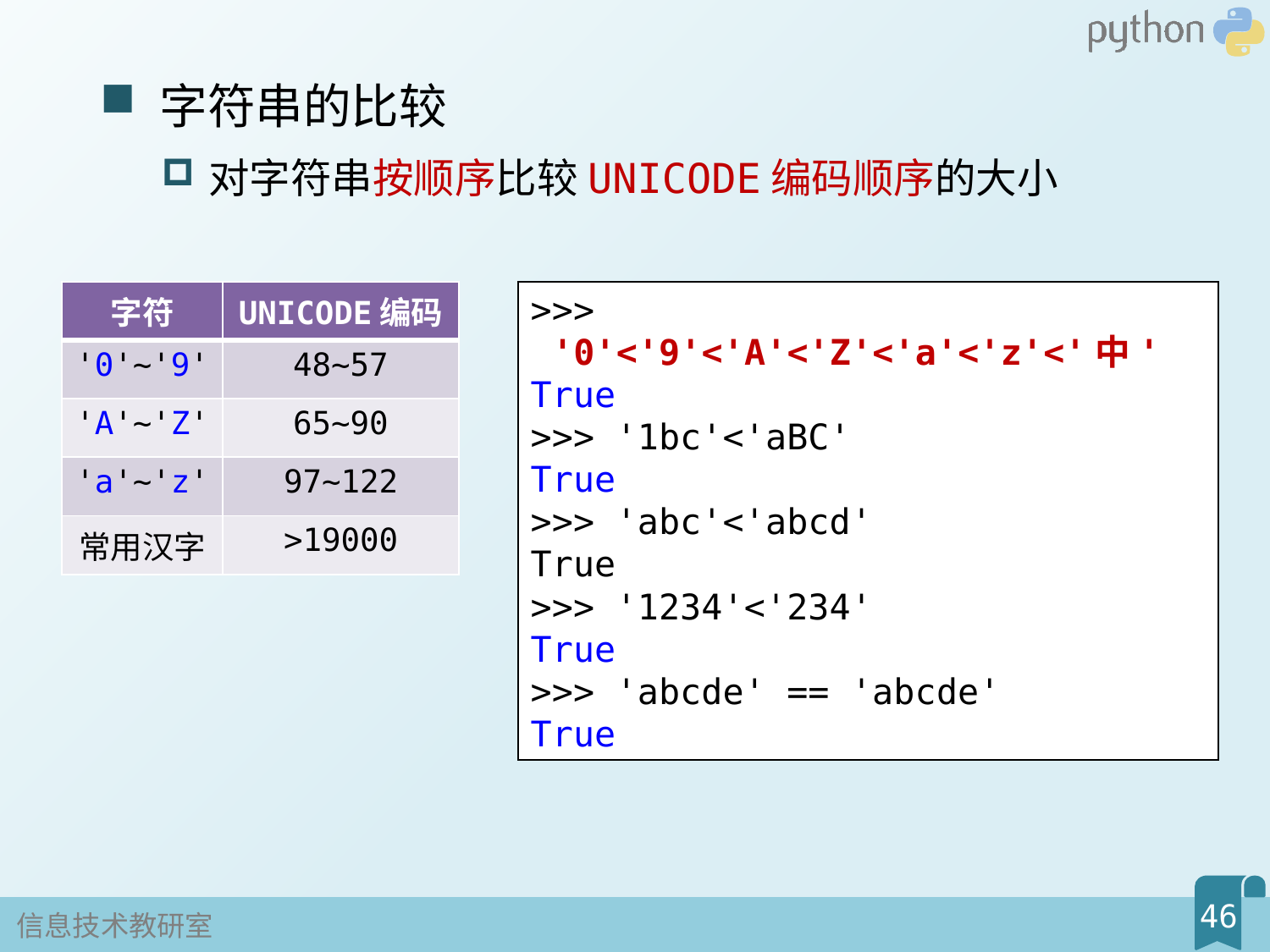

字符串的比较
对字符串按顺序比较UNICODE编码顺序的大小

| 字符 | UNICODE编码 |
| --- | --- |
| '0'~'9' | 48~57 |
| 'A'~'Z' | 65~90 |
| 'a'~'z' | 97~122 |
| 常用汉字 | >19000 |
>>> '0'<'9'<'A'<'Z'<'a'<'z'<'中'
True
>>> '1bc'<'aBC'
True
>>> 'abc'<'abcd'
True
>>> '1234'<'234'
True
>>> 'abcde' == 'abcde'
True
46